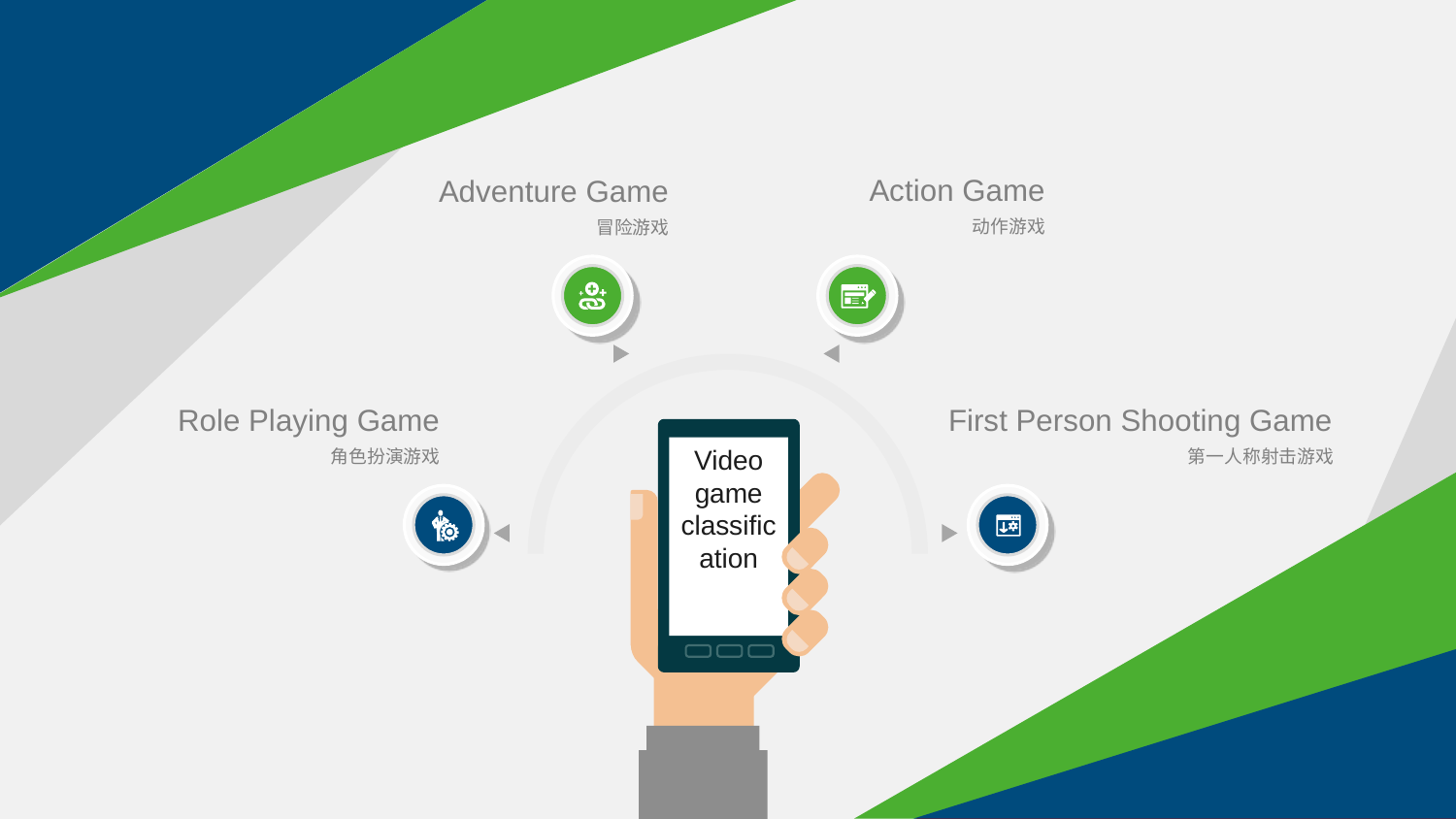

Action Game
动作游戏
Adventure Game
冒险游戏

First Person Shooting Game
第一人称射击游戏
Role Playing Game
角色扮演游戏

Video game classification